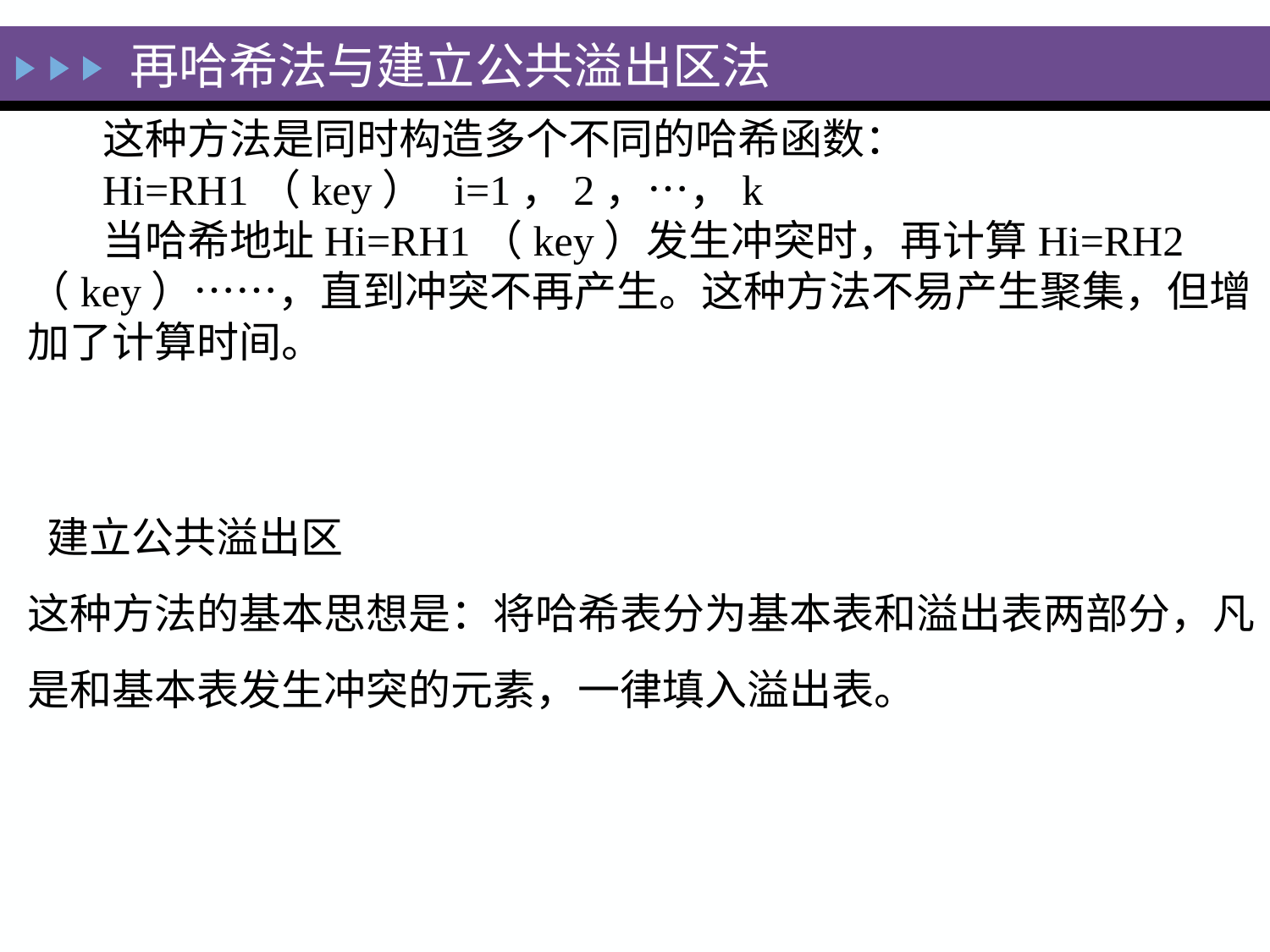

# 再哈希法与建立公共溢出区法
这种方法是同时构造多个不同的哈希函数：
Hi=RH1（key）  i=1，2，…，k
当哈希地址Hi=RH1（key）发生冲突时，再计算Hi=RH2（key）……，直到冲突不再产生。这种方法不易产生聚集，但增加了计算时间。
 建立公共溢出区
这种方法的基本思想是：将哈希表分为基本表和溢出表两部分，凡是和基本表发生冲突的元素，一律填入溢出表。